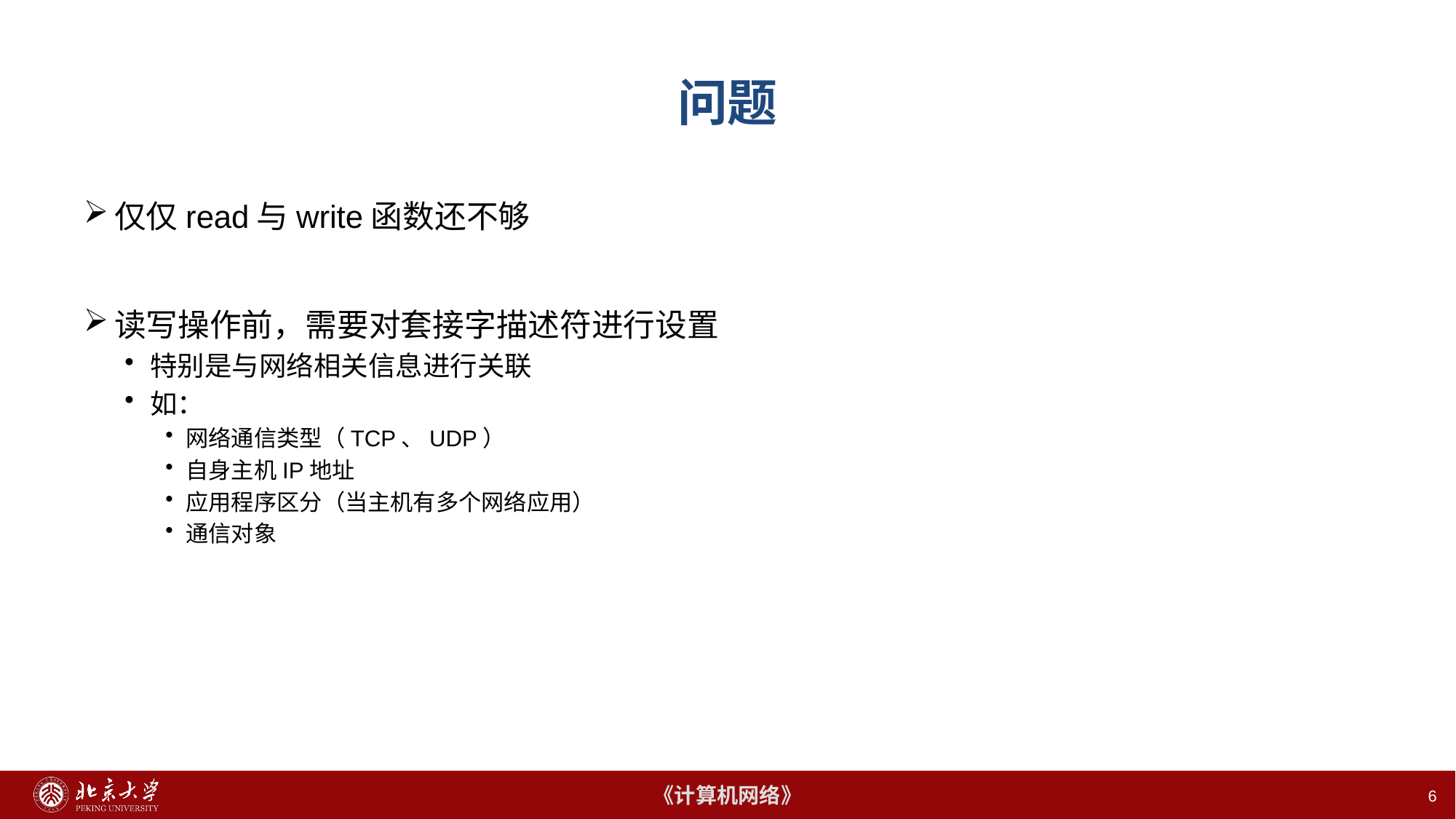

# 问题
仅仅read与write函数还不够

读写操作前，需要对套接字描述符进行设置
特别是与网络相关信息进行关联
如：
网络通信类型（TCP、UDP）
自身主机IP地址
应用程序区分（当主机有多个网络应用）
通信对象
6